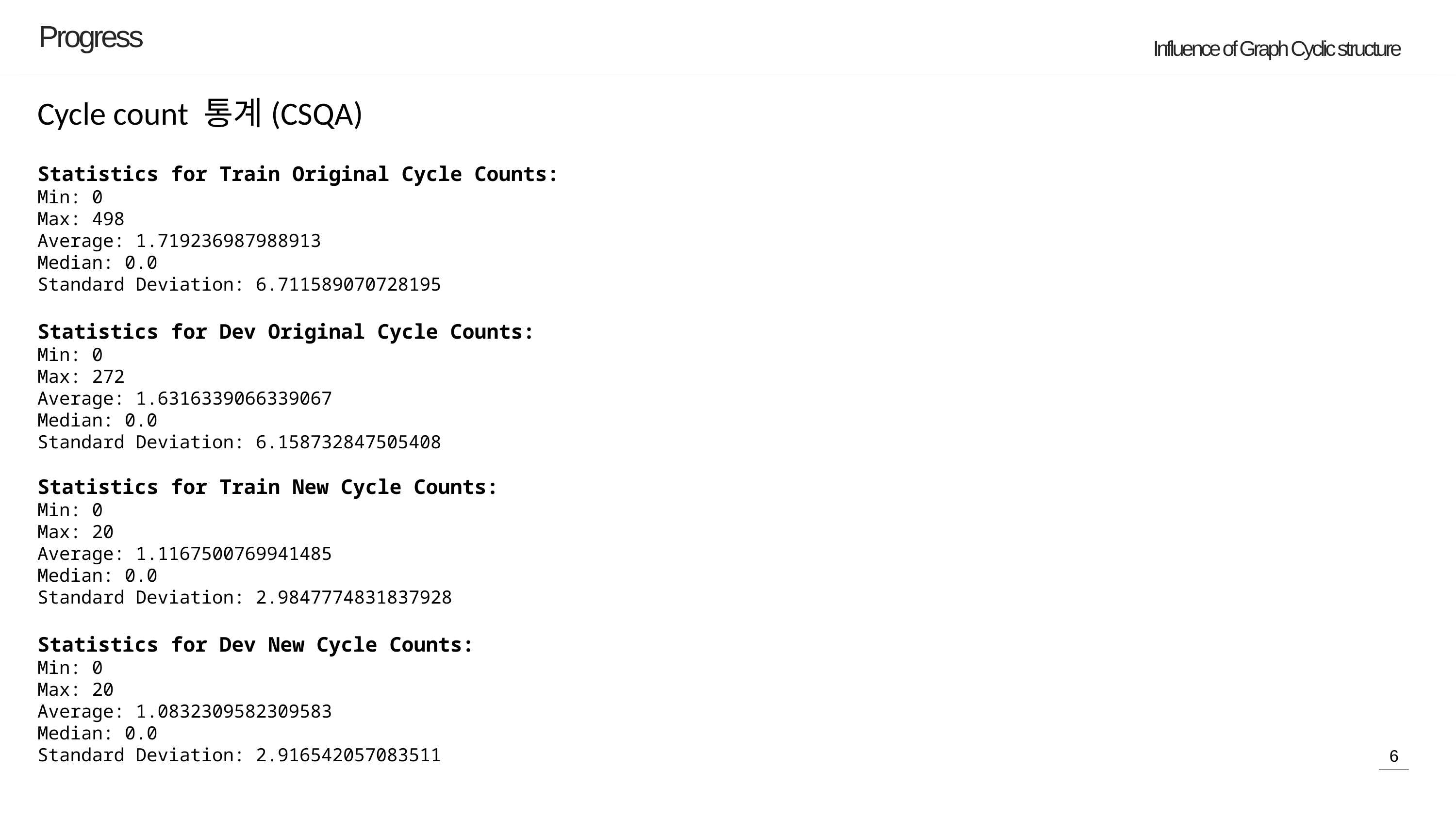

Progress
Cycle count 통계(CSQA)
Statistics for Train Original Cycle Counts:
Min: 0
Max: 498
Average: 1.719236987988913
Median: 0.0
Standard Deviation: 6.711589070728195

Statistics for Dev Original Cycle Counts:
Min: 0
Max: 272
Average: 1.6316339066339067
Median: 0.0
Standard Deviation: 6.158732847505408

Statistics for Train New Cycle Counts:
Min: 0
Max: 20
Average: 1.1167500769941485
Median: 0.0
Standard Deviation: 2.9847774831837928

Statistics for Dev New Cycle Counts:
Min: 0
Max: 20
Average: 1.0832309582309583
Median: 0.0
Standard Deviation: 2.916542057083511